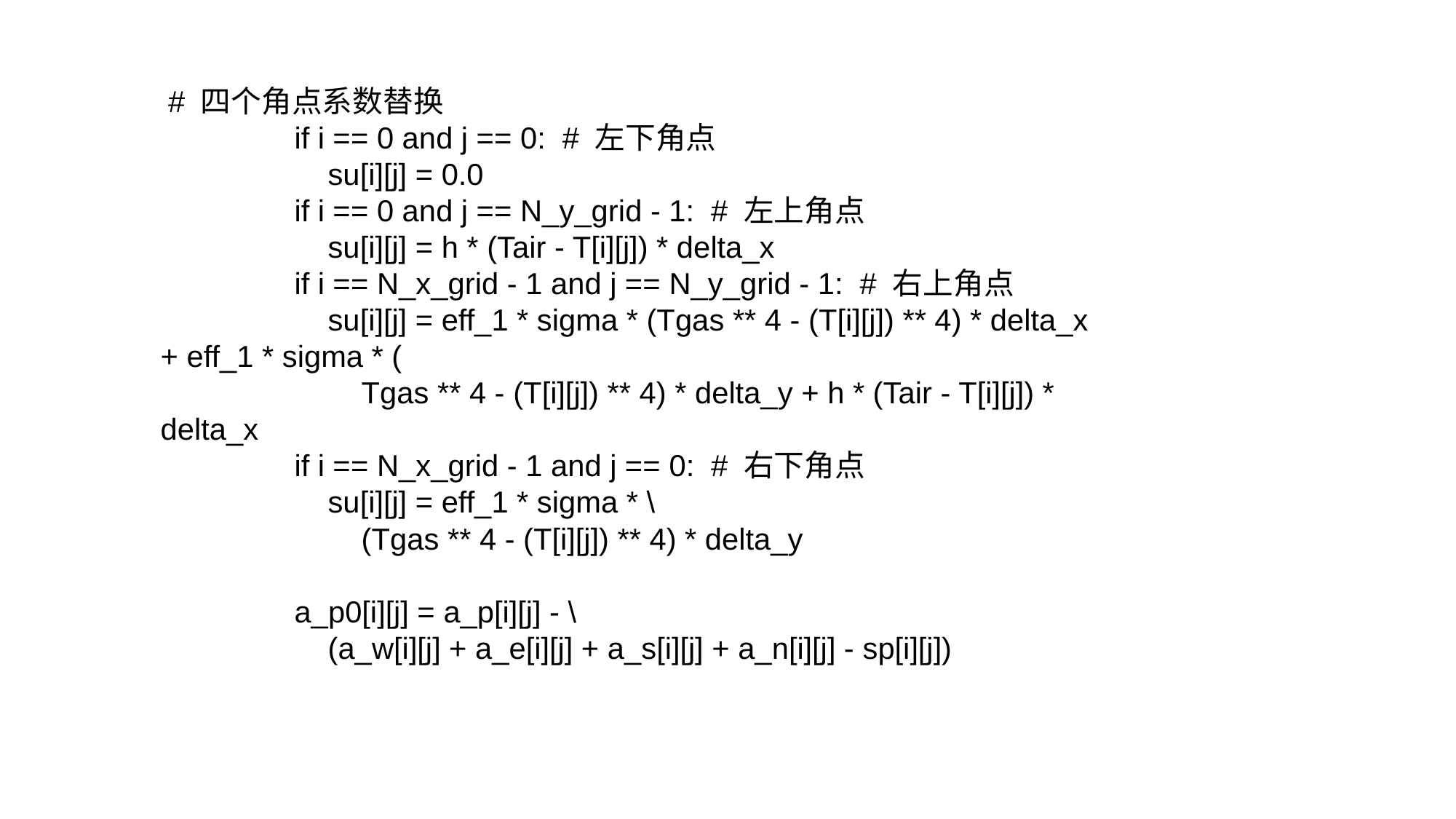

# 四个角点系数替换
                if i == 0 and j == 0:  # 左下角点
                    su[i][j] = 0.0
                if i == 0 and j == N_y_grid - 1:  # 左上角点
                    su[i][j] = h * (Tair - T[i][j]) * delta_x
                if i == N_x_grid - 1 and j == N_y_grid - 1:  # 右上角点
                    su[i][j] = eff_1 * sigma * (Tgas ** 4 - (T[i][j]) ** 4) * delta_x + eff_1 * sigma * (
                        Tgas ** 4 - (T[i][j]) ** 4) * delta_y + h * (Tair - T[i][j]) * delta_x
                if i == N_x_grid - 1 and j == 0:  # 右下角点
                    su[i][j] = eff_1 * sigma * \
                        (Tgas ** 4 - (T[i][j]) ** 4) * delta_y

                a_p0[i][j] = a_p[i][j] - \
                    (a_w[i][j] + a_e[i][j] + a_s[i][j] + a_n[i][j] - sp[i][j])